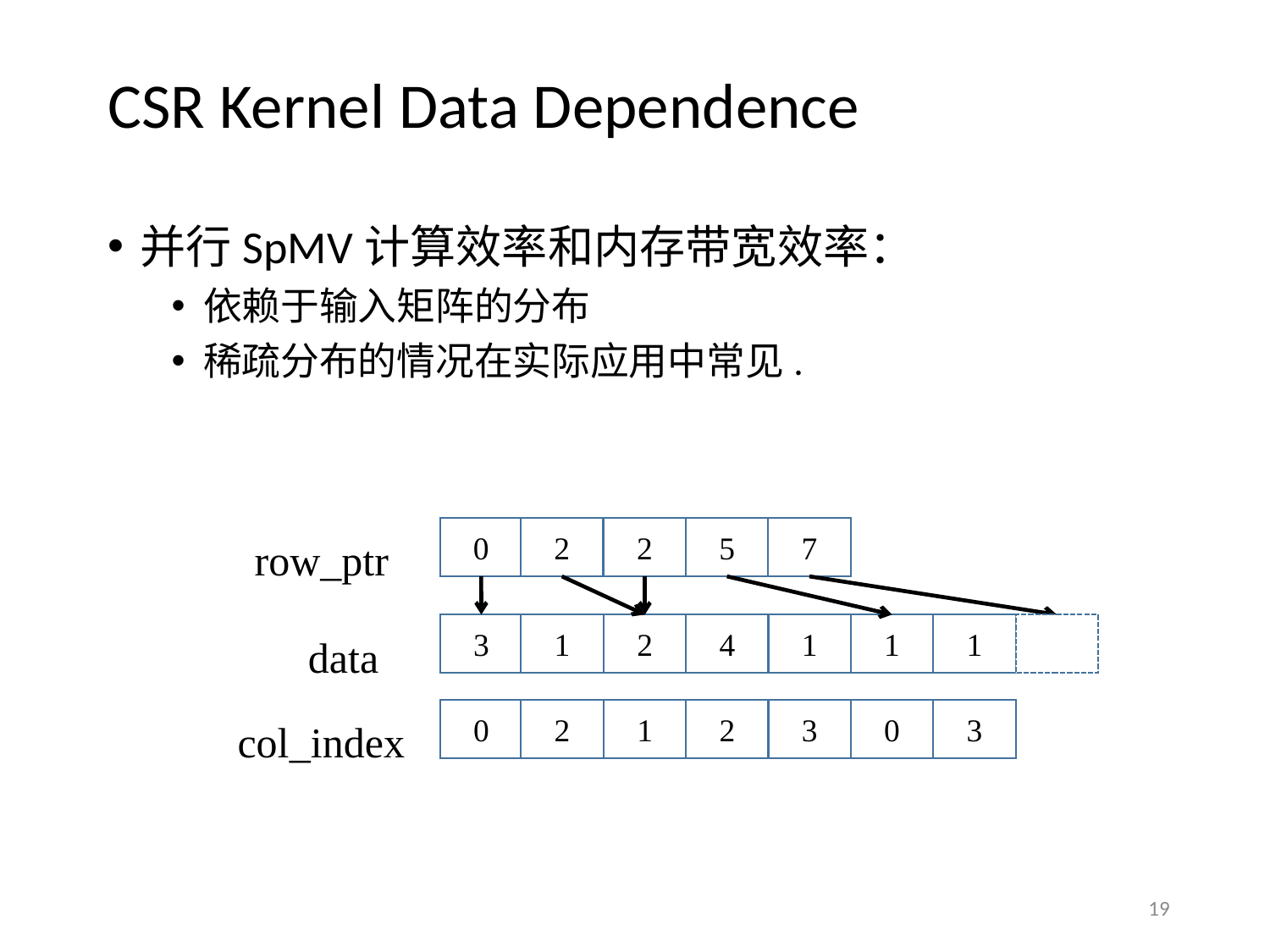

# CSR Kernel Data Dependence
并行SpMV计算效率和内存带宽效率：
依赖于输入矩阵的分布
稀疏分布的情况在实际应用中常见.
0
2
2
5
7
row_ptr
3
1
2
4
1
1
1

data
0
2
1
2
3
0
3
col_index
19